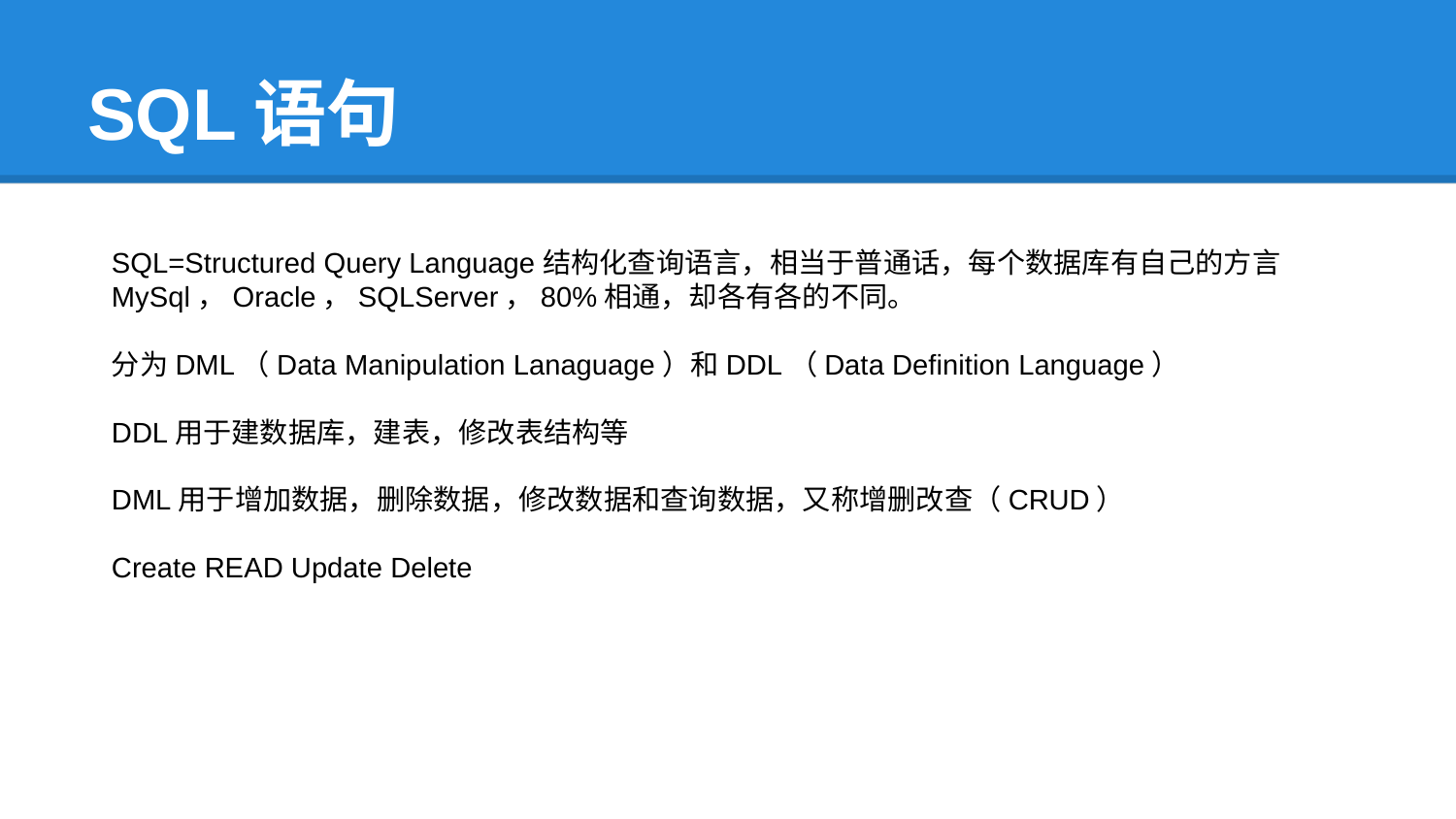

# SQL语句
SQL=Structured Query Language结构化查询语言，相当于普通话，每个数据库有自己的方言
MySql，Oracle，SQLServer，80%相通，却各有各的不同。

分为DML（Data Manipulation Lanaguage）和DDL（Data Definition Language）

DDL用于建数据库，建表，修改表结构等

DML用于增加数据，删除数据，修改数据和查询数据，又称增删改查（CRUD）

Create READ Update Delete